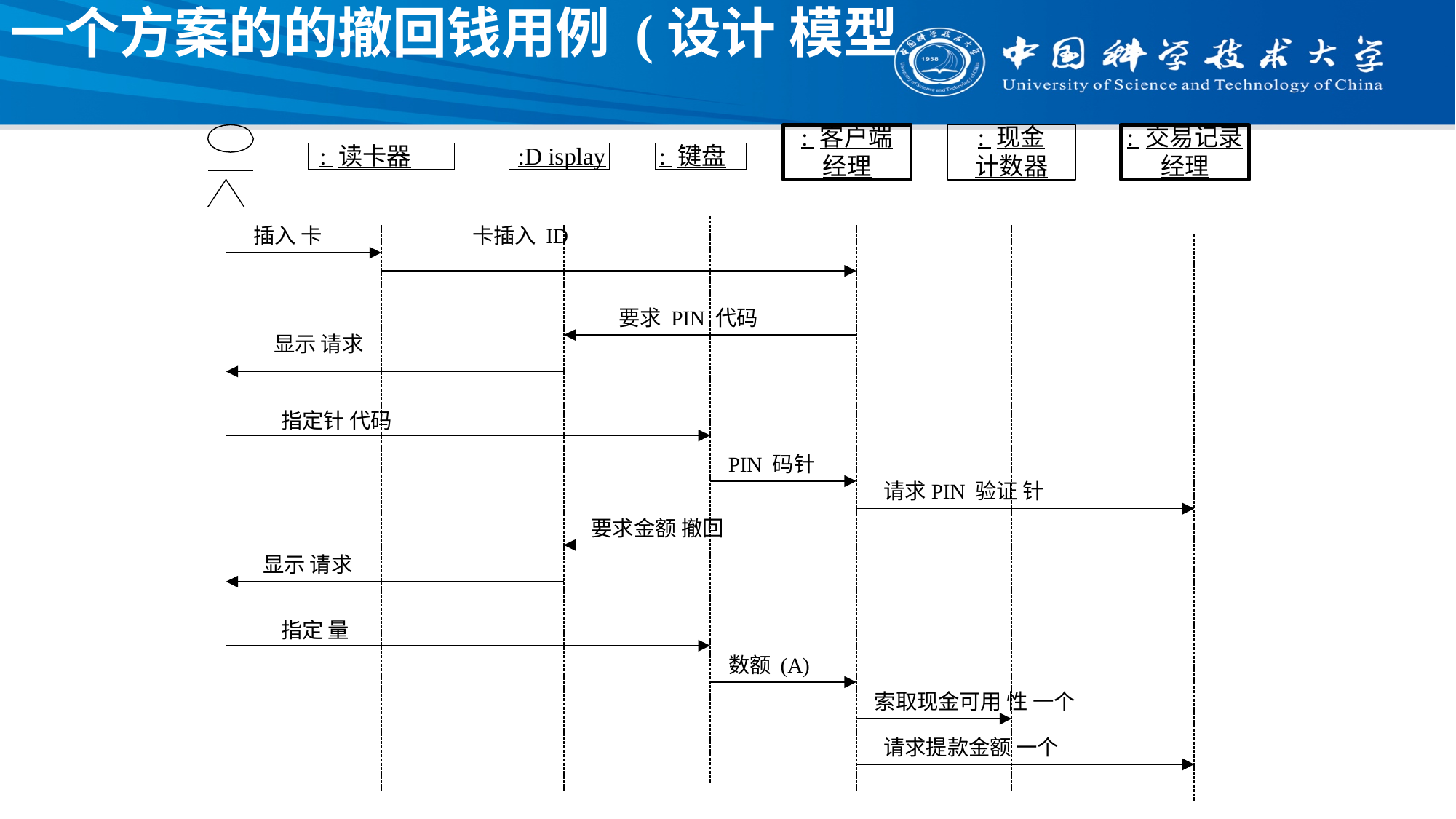

# 一个方案的的撤回钱用例 (设计 模型

: 客户端
经理
: 现金
计数器
: 交易记录
经理
: 读卡器
:D isplay
: 键盘

插入 卡
卡插入 ID

要求 PIN 代码
显示 请求

指定针 代码

PIN 码针
请求PIN 验证 针
要求金额 撤回

显示 请求

指定 量

数额 (A)
索取现金可用 性 一个
请求提款金额 一个

...